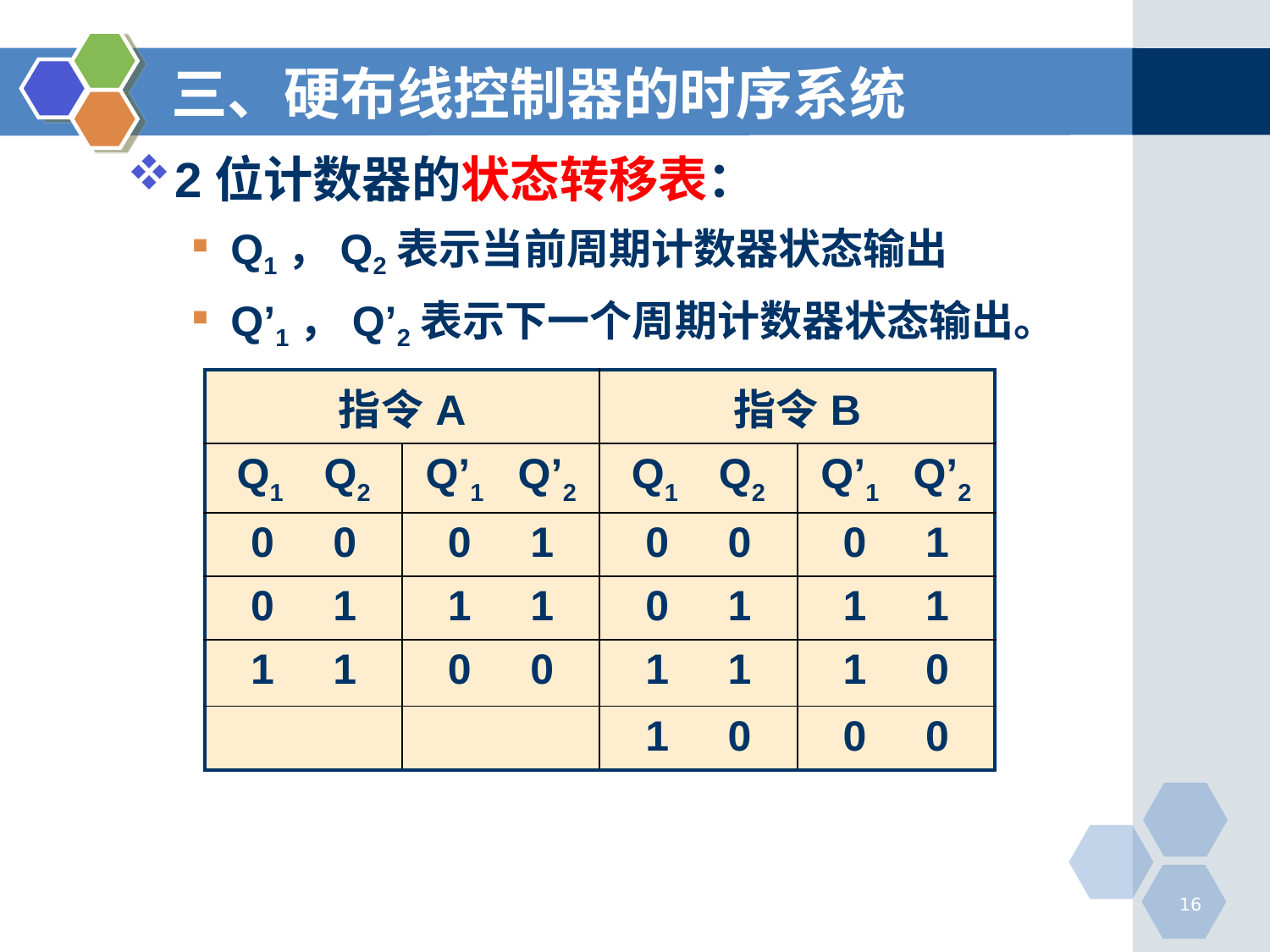

三、硬布线控制器的时序系统
2位计数器的状态转移表：
Q1，Q2表示当前周期计数器状态输出
Q’1，Q’2表示下一个周期计数器状态输出。
| 指令A |  | 指令B |  |
| --- | --- | --- | --- |
| Q1 Q2 | Q’1 Q’2 | Q1 Q2 | Q’1 Q’2 |
| 0 0 | 0 1 | 0 0 | 0 1 |
| 0 1 | 1 1 | 0 1 | 1 1 |
| 1 1 | 0 0 | 1 1 | 1 0 |
|  |  | 1 0 | 0 0 |
16